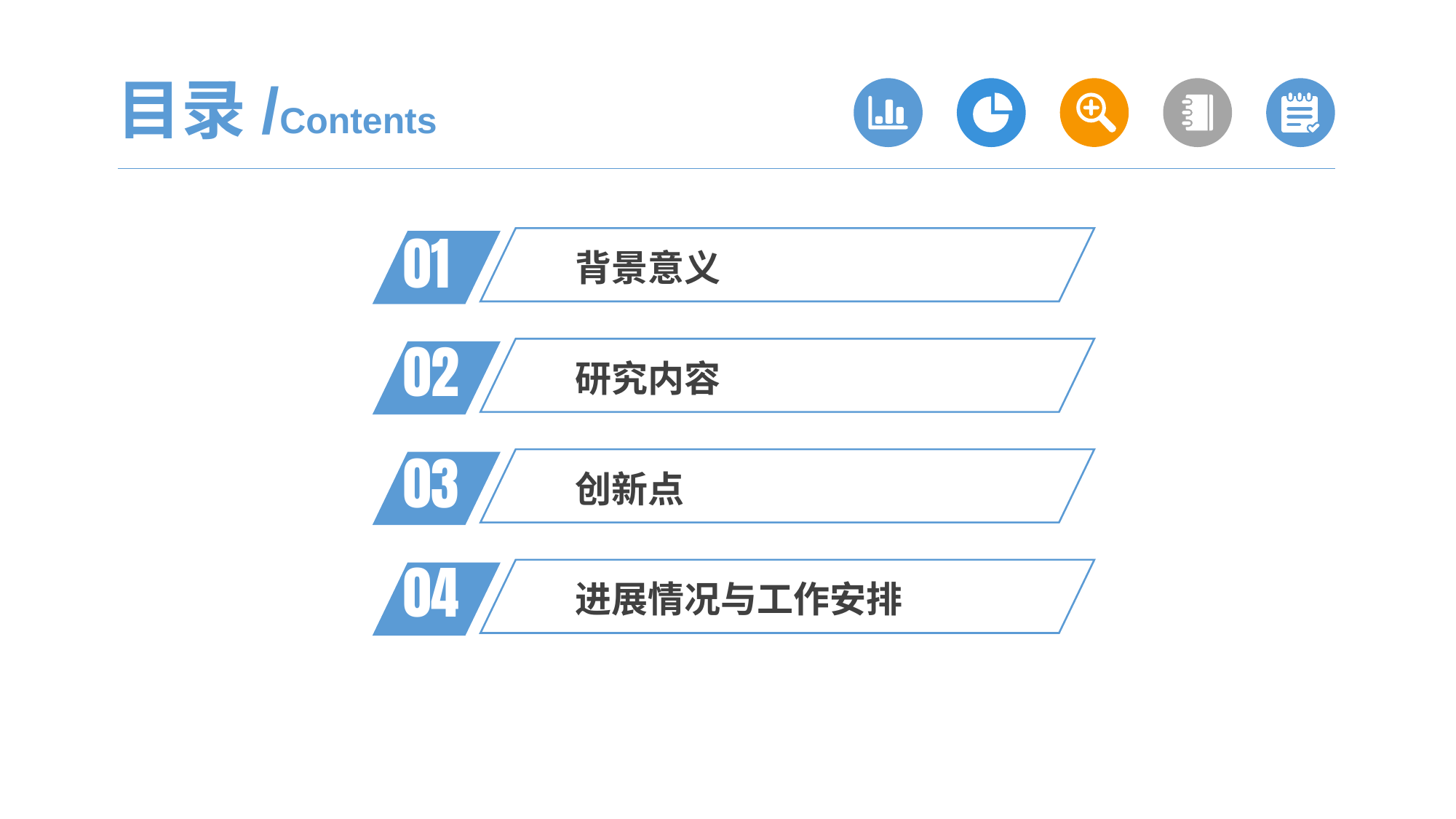

目录/Contents

01

背景意义
02

研究内容
03

创新点
04

进展情况与工作安排